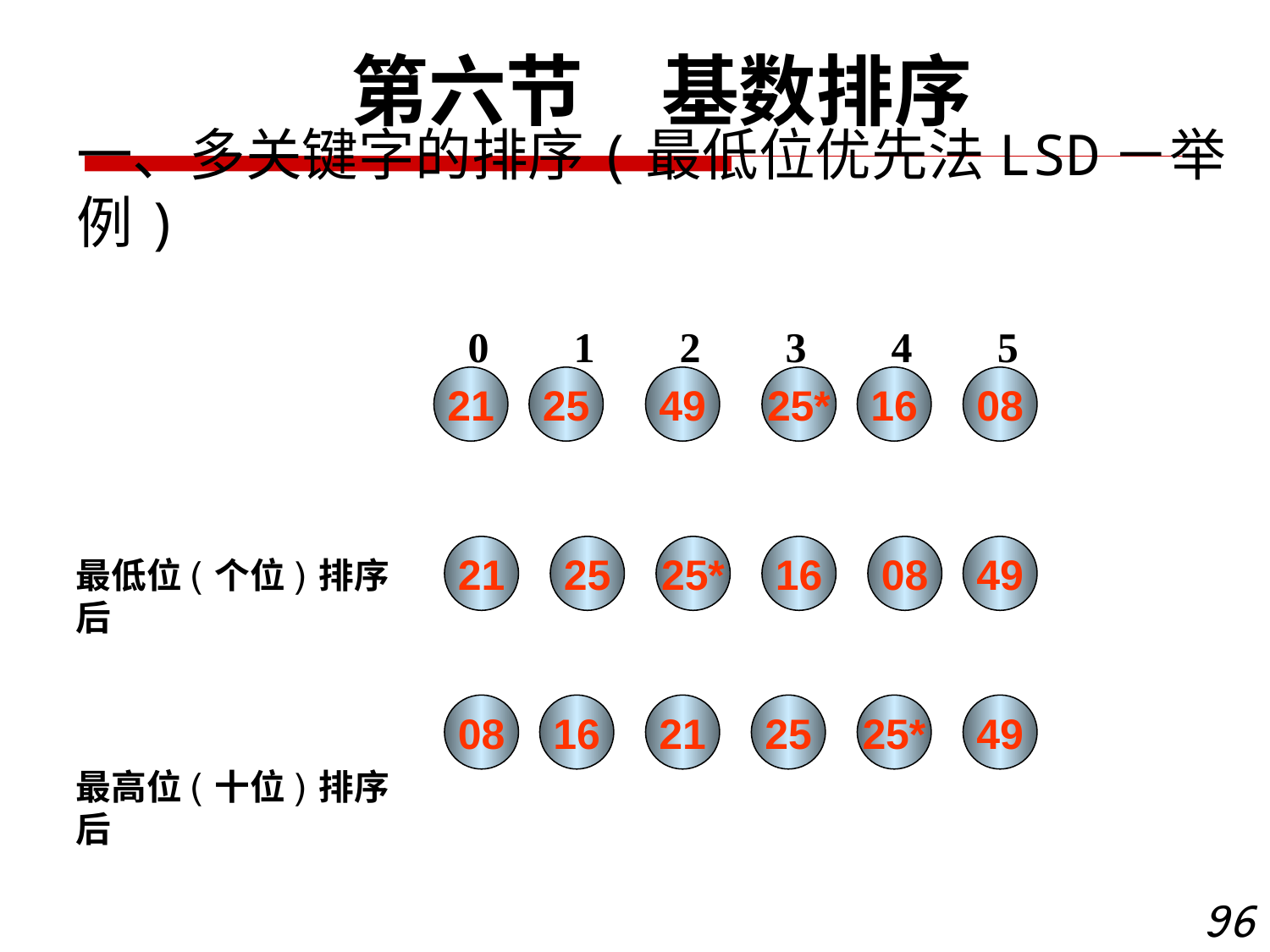

第六节　基数排序
一、多关键字的排序(最低位优先法LSD－举例)
0        1        2        3        4        5
21
25
49
25*
16
08
21
25
25*
16
08
49
最低位(个位)排序后

最高位(十位)排序后
08
16
21
25
25*
49
96